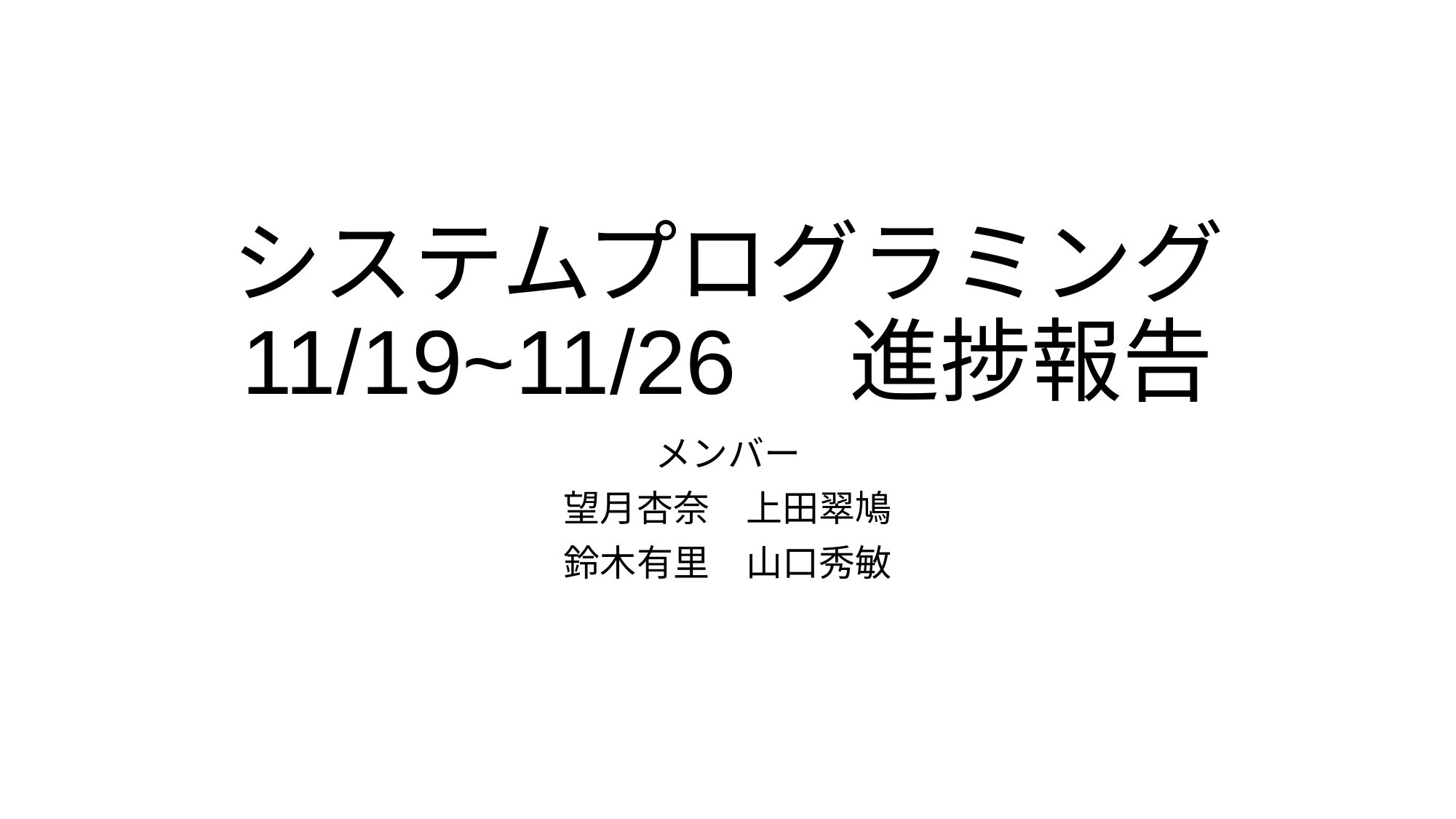

# システムプログラミング 11/19~11/26　進捗報告
メンバー
望月杏奈　上田翠鳩
鈴木有里　山口秀敏